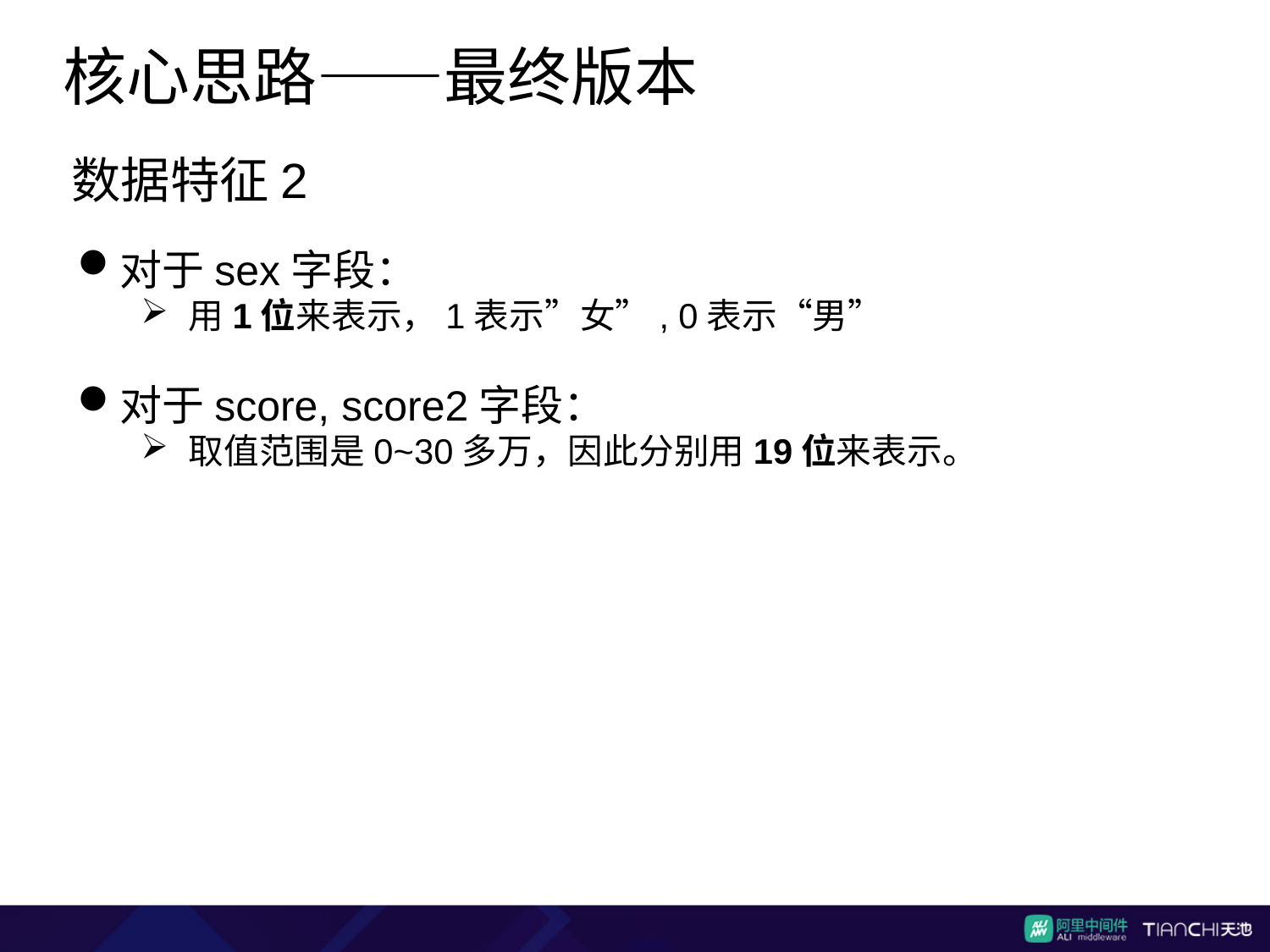

核心思路——最终版本
数据特征2
对于sex字段：
用1位来表示，1表示”女”, 0表示“男”

对于score, score2字段：
取值范围是0~30多万，因此分别用19位来表示。